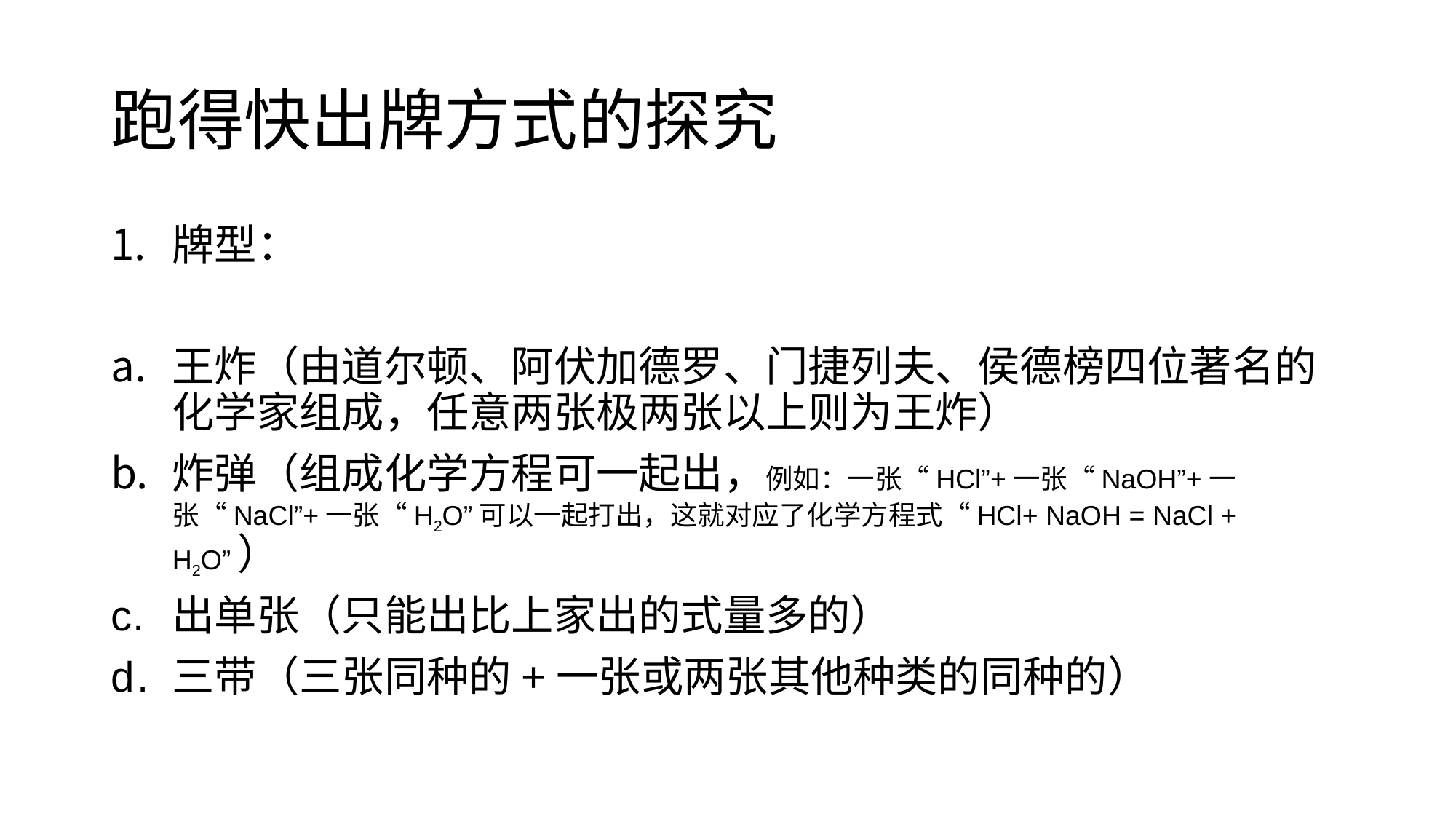

# 跑得快出牌方式的探究
牌型：

王炸（由道尔顿、阿伏加德罗、门捷列夫、侯德榜四位著名的化学家组成，任意两张极两张以上则为王炸）
炸弹（组成化学方程可一起出，例如：一张“HCl”+一张“NaOH”+一张“NaCl”+一张“H2O”可以一起打出，这就对应了化学方程式“HCl+ NaOH = NaCl + H2O”）
出单张（只能出比上家出的式量多的）
三带（三张同种的+一张或两张其他种类的同种的）